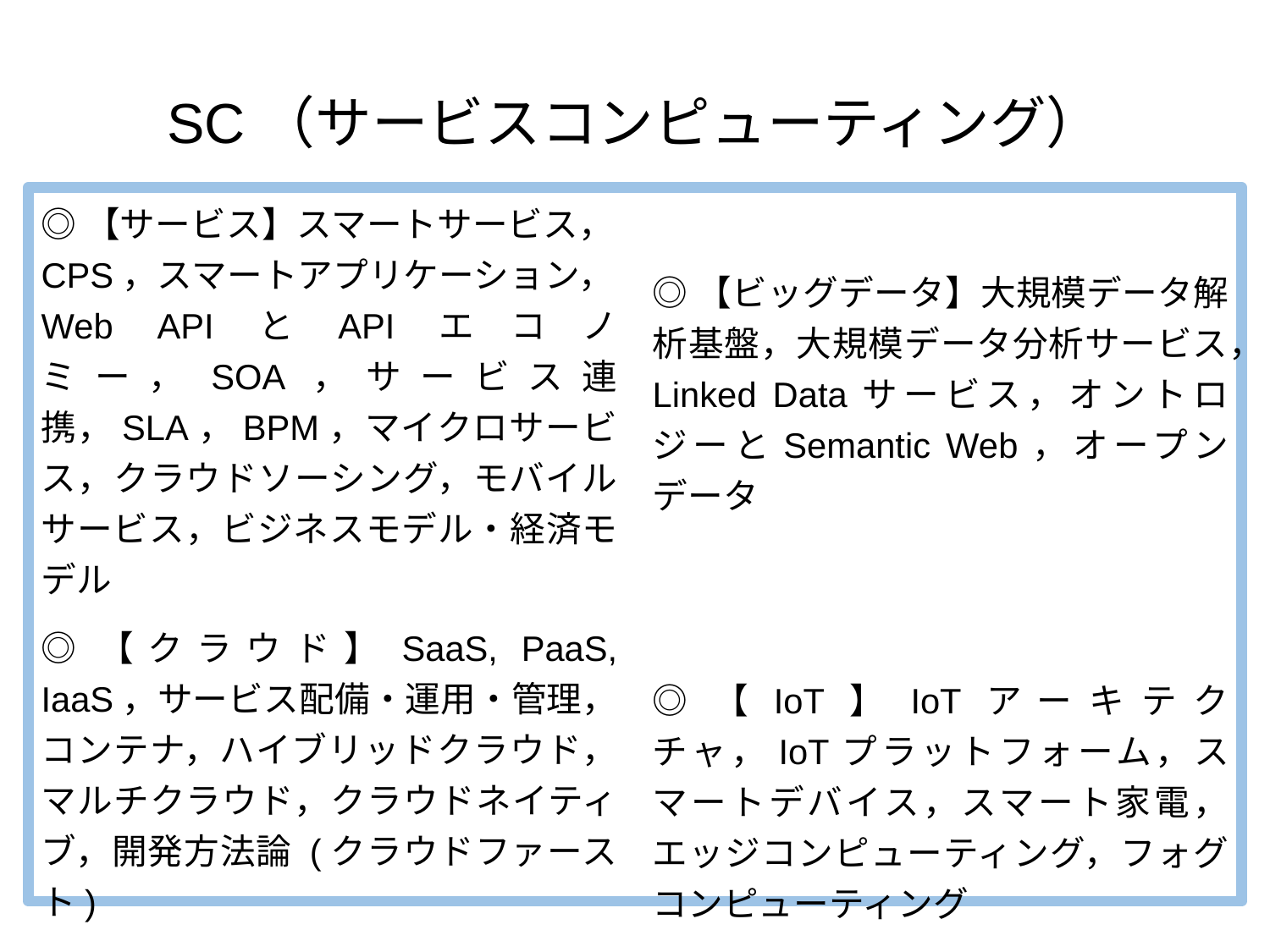

# SC（サービスコンピューティング）
◎【サービス】スマートサービス，CPS，スマートアプリケーション，Web APIとAPIエコノミー，SOA，サービス連携，SLA，BPM，マイクロサービス，クラウドソーシング，モバイルサービス，ビジネスモデル・経済モデル
◎【クラウド】SaaS, PaaS, IaaS，サービス配備・運用・管理，コンテナ，ハイブリッドクラウド，マルチクラウド，クラウドネイティブ，開発方法論 (クラウドファースト)

◎【ビッグデータ】大規模データ解析基盤，大規模データ分析サービス，Linked Dataサービス，オントロジーとSemantic Web，オープンデータ

◎【IoT】IoTアーキテクチャ，IoTプラットフォーム，スマートデバイス，スマート家電，エッジコンピューティング，フォグコンピューティング